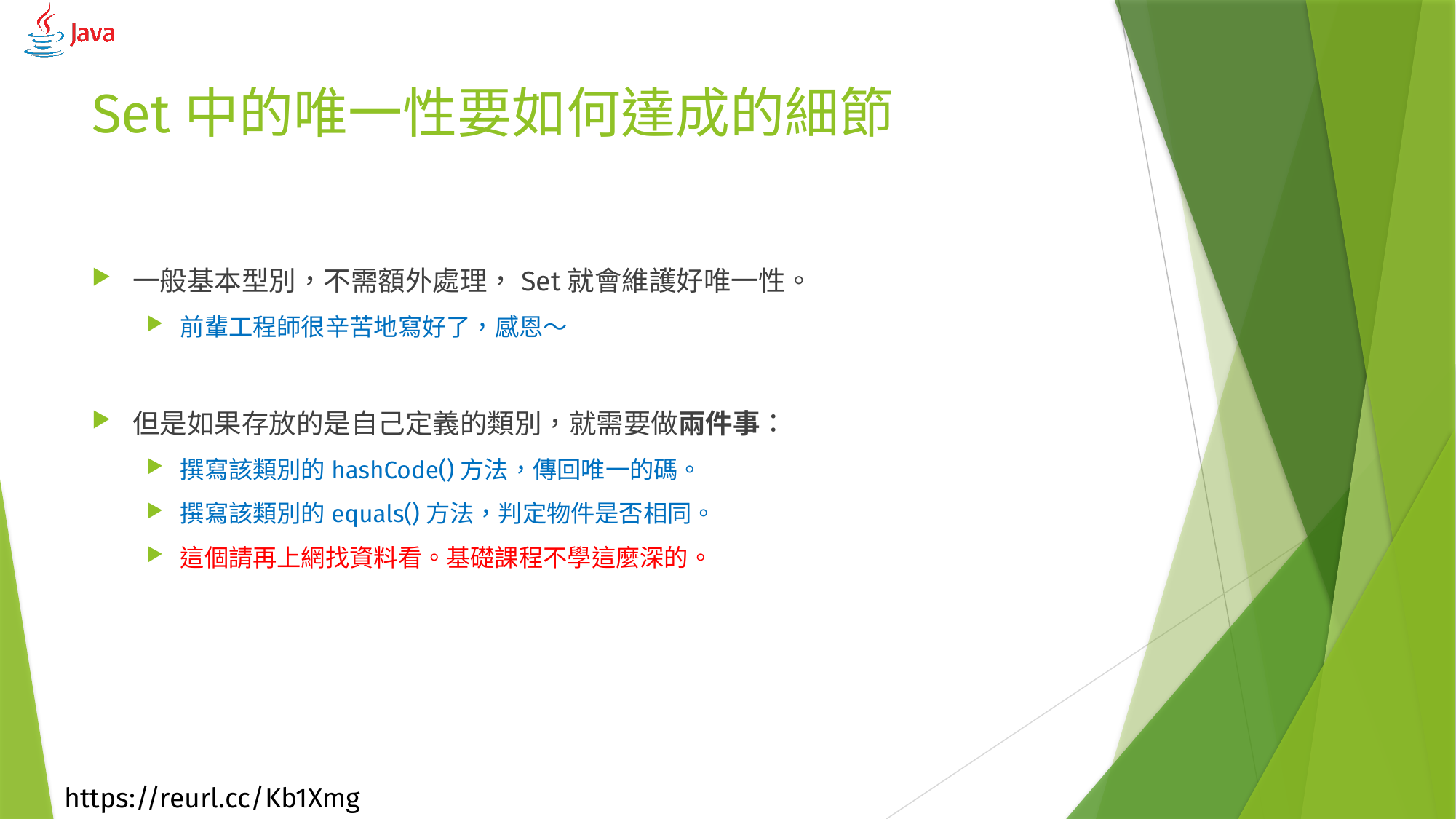

# Set中的唯一性要如何達成的細節
一般基本型別，不需額外處理，Set就會維護好唯一性。
前輩工程師很辛苦地寫好了，感恩～

但是如果存放的是自己定義的類別，就需要做兩件事：
撰寫該類別的hashCode()方法，傳回唯一的碼。
撰寫該類別的equals()方法，判定物件是否相同。
這個請再上網找資料看。基礎課程不學這麼深的。